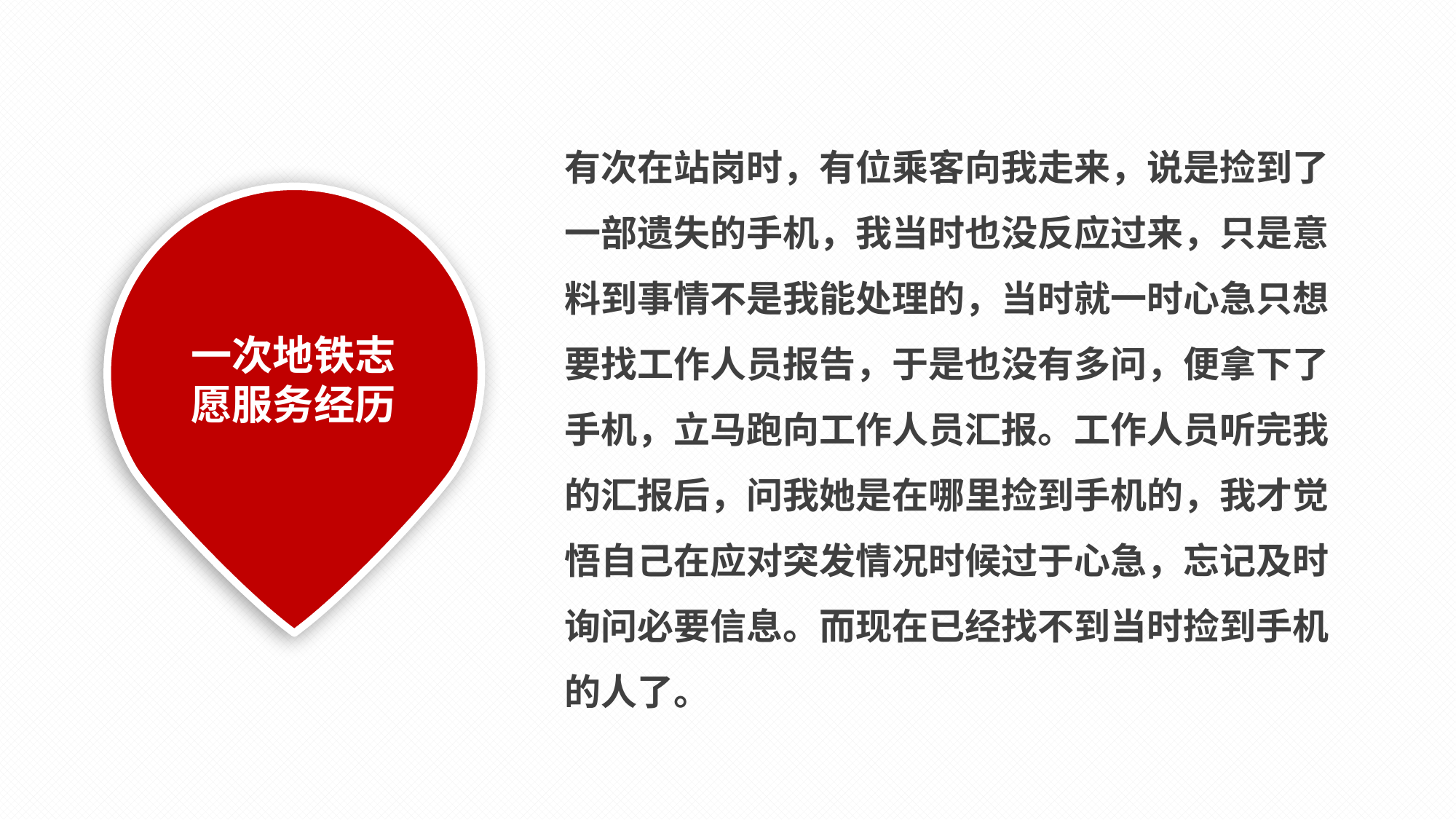

有次在站岗时，有位乘客向我走来，说是捡到了一部遗失的手机，我当时也没反应过来，只是意料到事情不是我能处理的，当时就一时心急只想要找工作人员报告，于是也没有多问，便拿下了手机，立马跑向工作人员汇报。工作人员听完我的汇报后，问我她是在哪里捡到手机的，我才觉悟自己在应对突发情况时候过于心急，忘记及时询问必要信息。而现在已经找不到当时捡到手机的人了。

一次地铁志愿服务经历